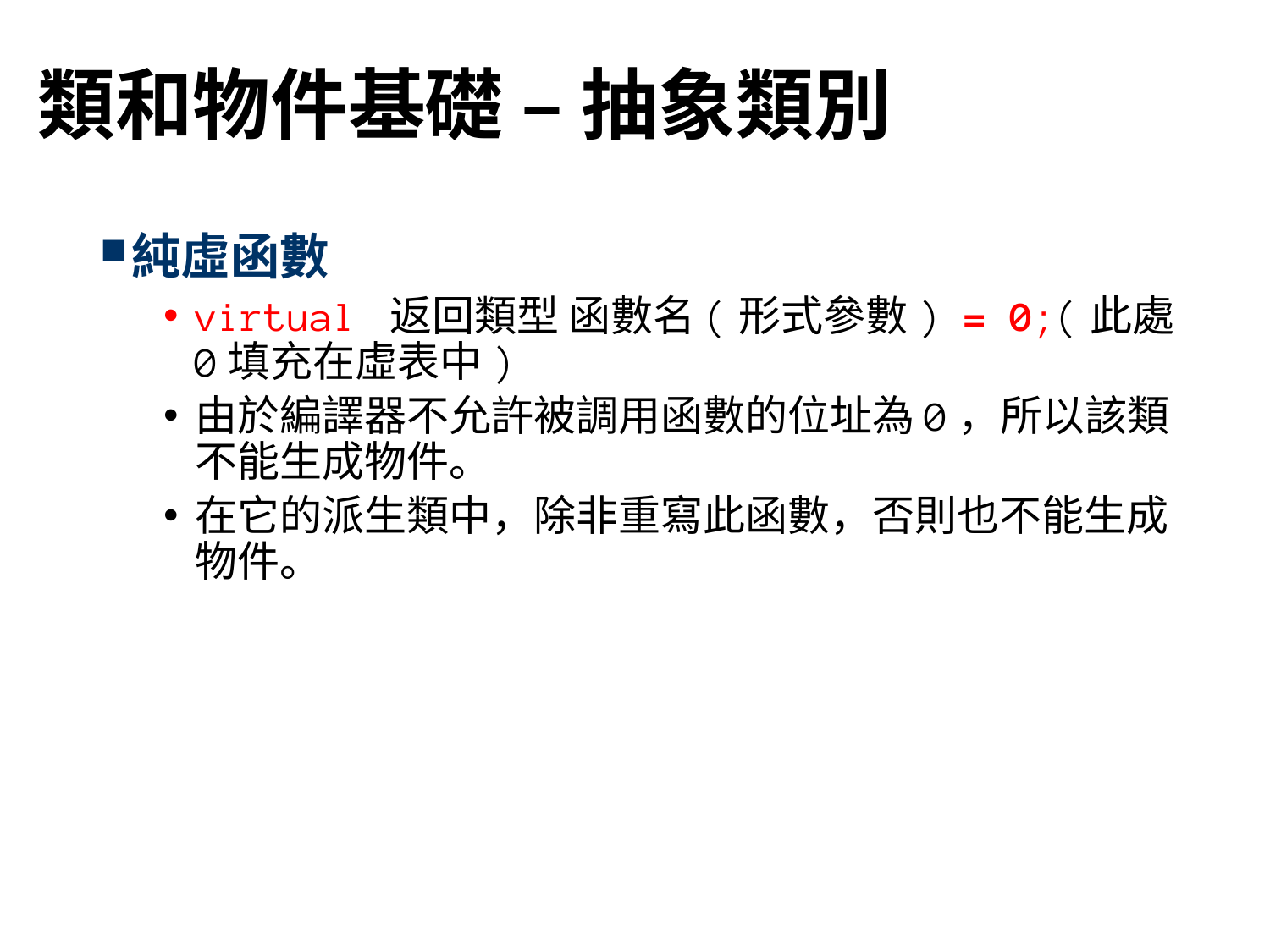

# 類和物件基礎 – 抽象類別
純虛函數
virtual 返回類型 函數名(形式參數) = 0;(此處0填充在虛表中)
由於編譯器不允許被調用函數的位址為0，所以該類不能生成物件。
在它的派生類中，除非重寫此函數，否則也不能生成物件。